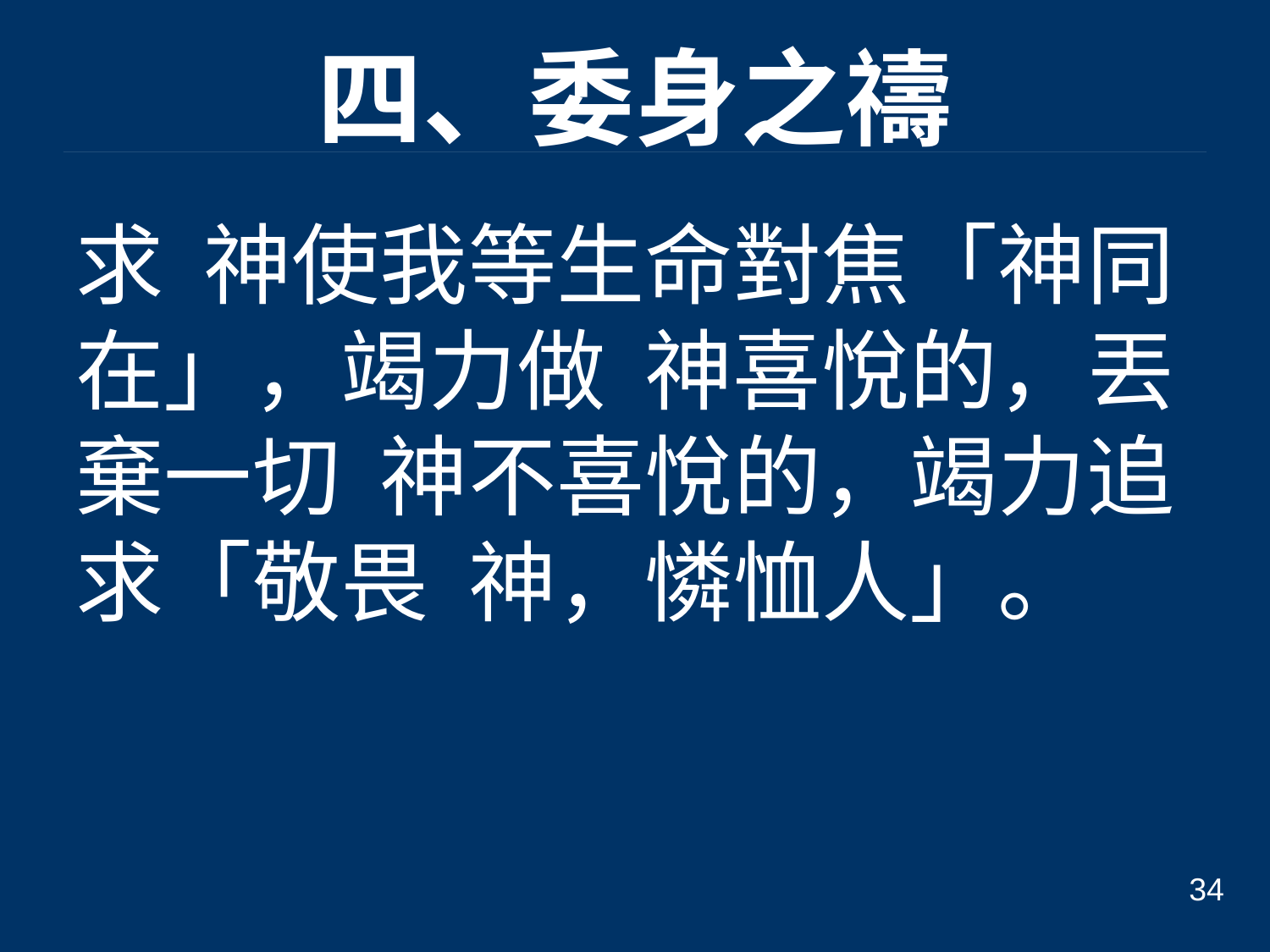

四、委身之禱

求  神使我等生命對焦「神同在」，竭力做  神喜悅的，丟棄一切  神不喜悅的，竭力追求「敬畏  神，憐恤人」。
34